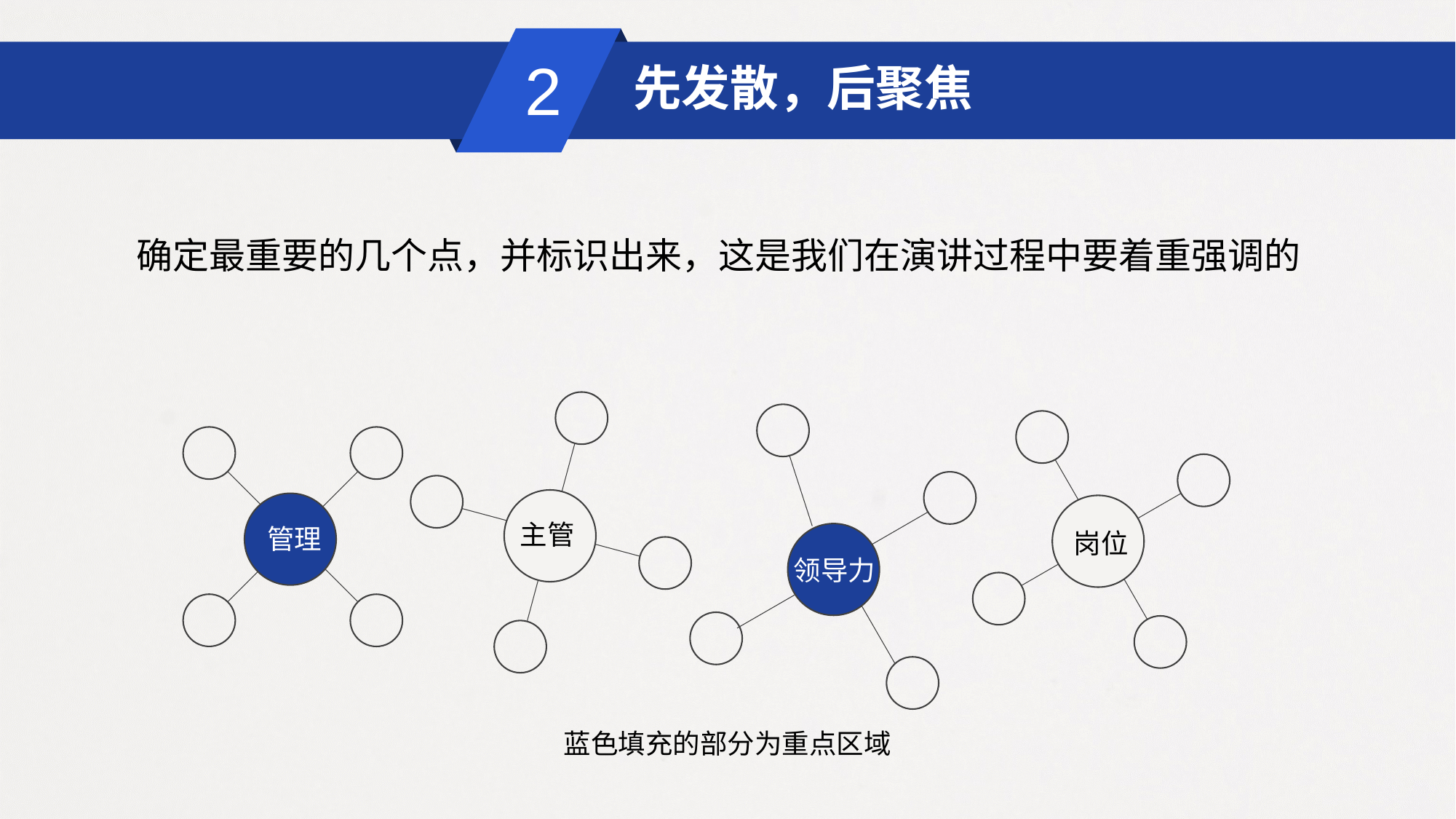

先发散，后聚焦

2

确定最重要的几个点，并标识出来，这是我们在演讲过程中要着重强调的

主管
管理
岗位
领导力
蓝色填充的部分为重点区域